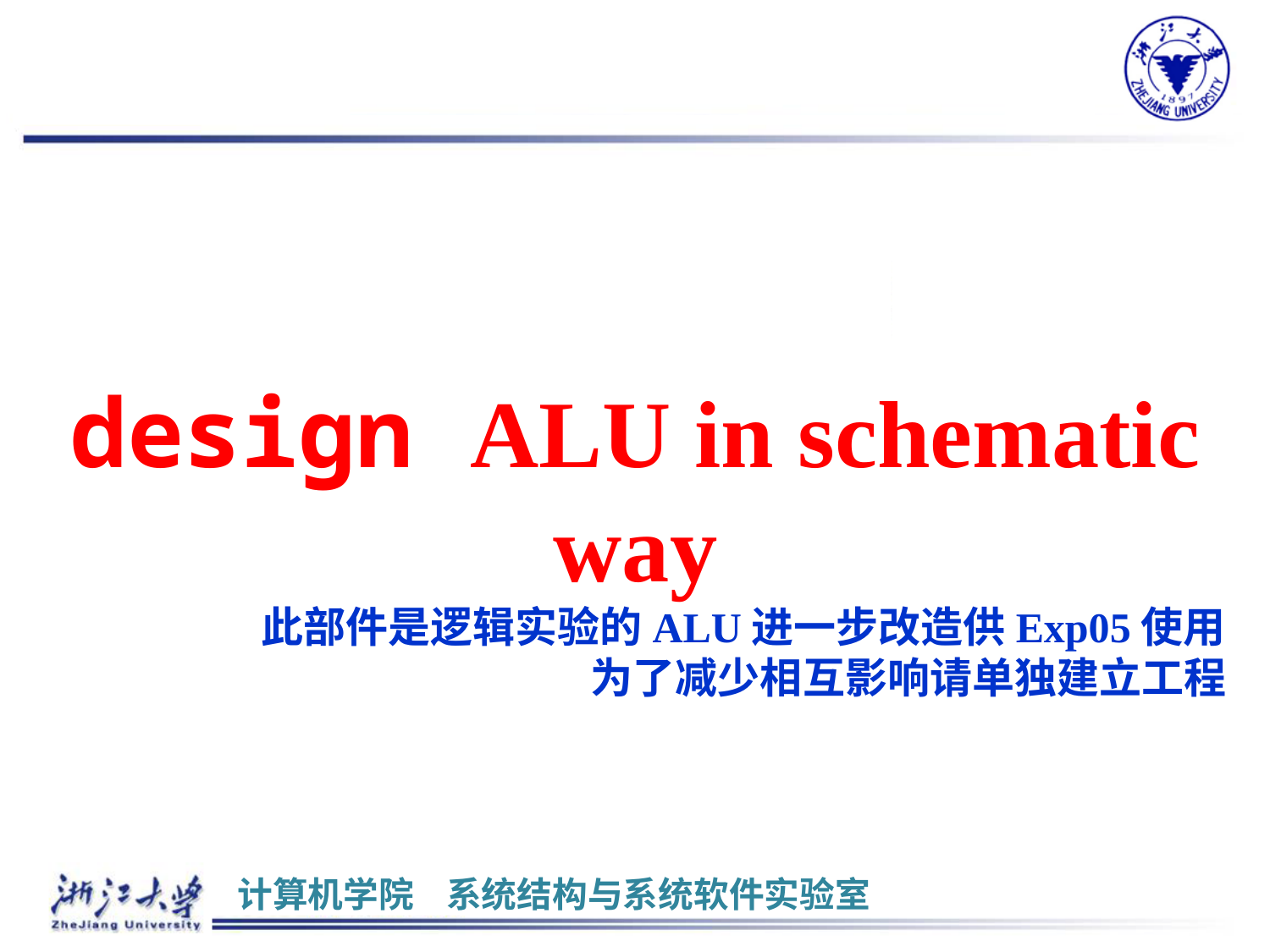

#
design ALU in schematic way
此部件是逻辑实验的ALU进一步改造供Exp05使用
为了减少相互影响请单独建立工程